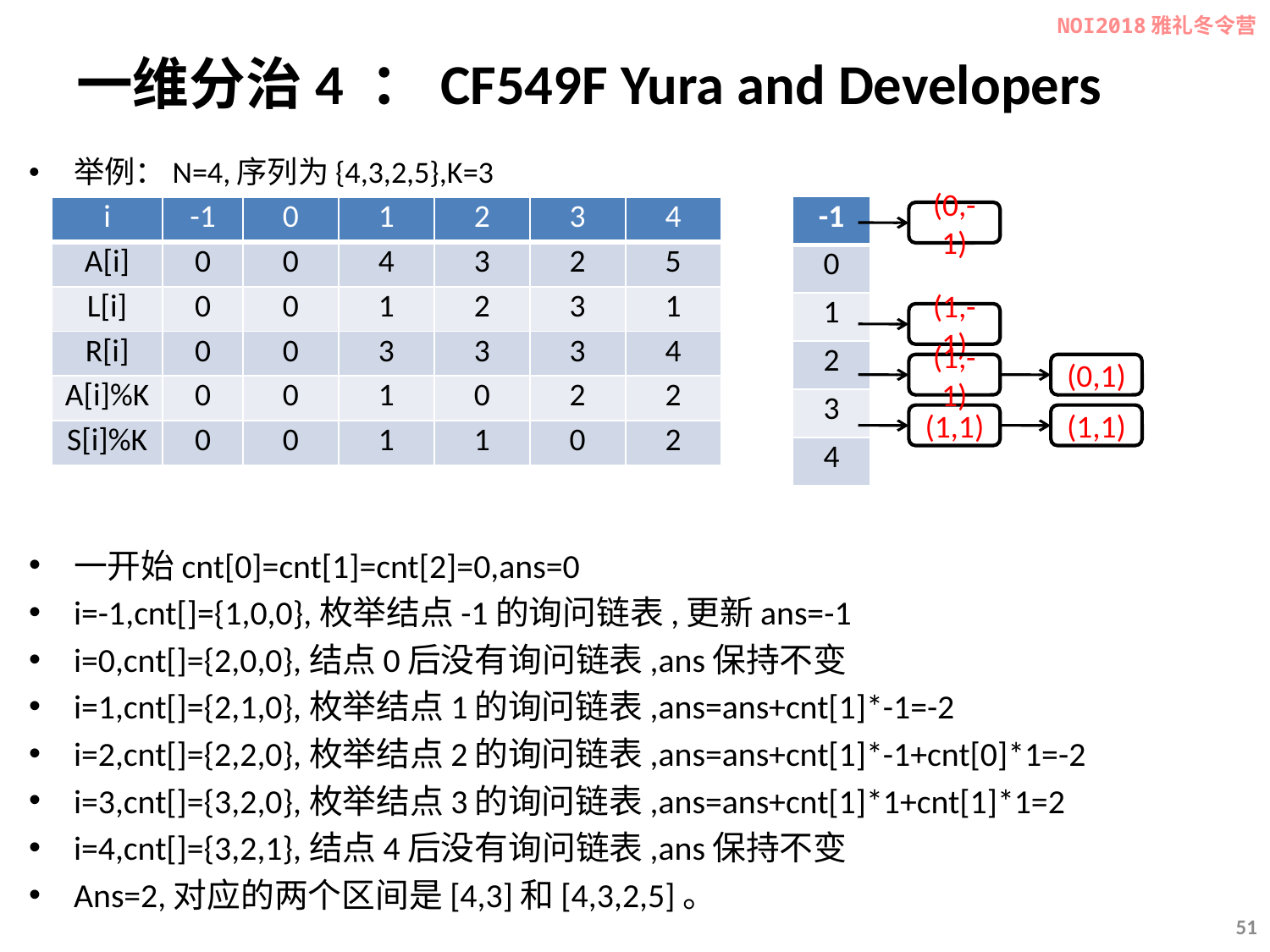

NOI2018雅礼冬令营
# 一维分治4 ：CF549F Yura and Developers
举例：N=4,序列为{4,3,2,5},K=3

一开始cnt[0]=cnt[1]=cnt[2]=0,ans=0
i=-1,cnt[]={1,0,0},枚举结点-1的询问链表,更新ans=-1
i=0,cnt[]={2,0,0},结点0后没有询问链表,ans保持不变
i=1,cnt[]={2,1,0},枚举结点1的询问链表,ans=ans+cnt[1]*-1=-2
i=2,cnt[]={2,2,0},枚举结点2的询问链表,ans=ans+cnt[1]*-1+cnt[0]*1=-2
i=3,cnt[]={3,2,0},枚举结点3的询问链表,ans=ans+cnt[1]*1+cnt[1]*1=2
i=4,cnt[]={3,2,1},结点4后没有询问链表,ans保持不变
Ans=2,对应的两个区间是[4,3]和[4,3,2,5]。
| -1 |
| --- |
| 0 |
| 1 |
| 2 |
| 3 |
| 4 |
| i | -1 | 0 | 1 | 2 | 3 | 4 |
| --- | --- | --- | --- | --- | --- | --- |
| A[i] | 0 | 0 | 4 | 3 | 2 | 5 |
| L[i] | 0 | 0 | 1 | 2 | 3 | 1 |
| R[i] | 0 | 0 | 3 | 3 | 3 | 4 |
| A[i]%K | 0 | 0 | 1 | 0 | 2 | 2 |
| S[i]%K | 0 | 0 | 1 | 1 | 0 | 2 |
(0,-1)
(1,-1)
(1,-1)
(0,1)
(1,1)
(1,1)
51